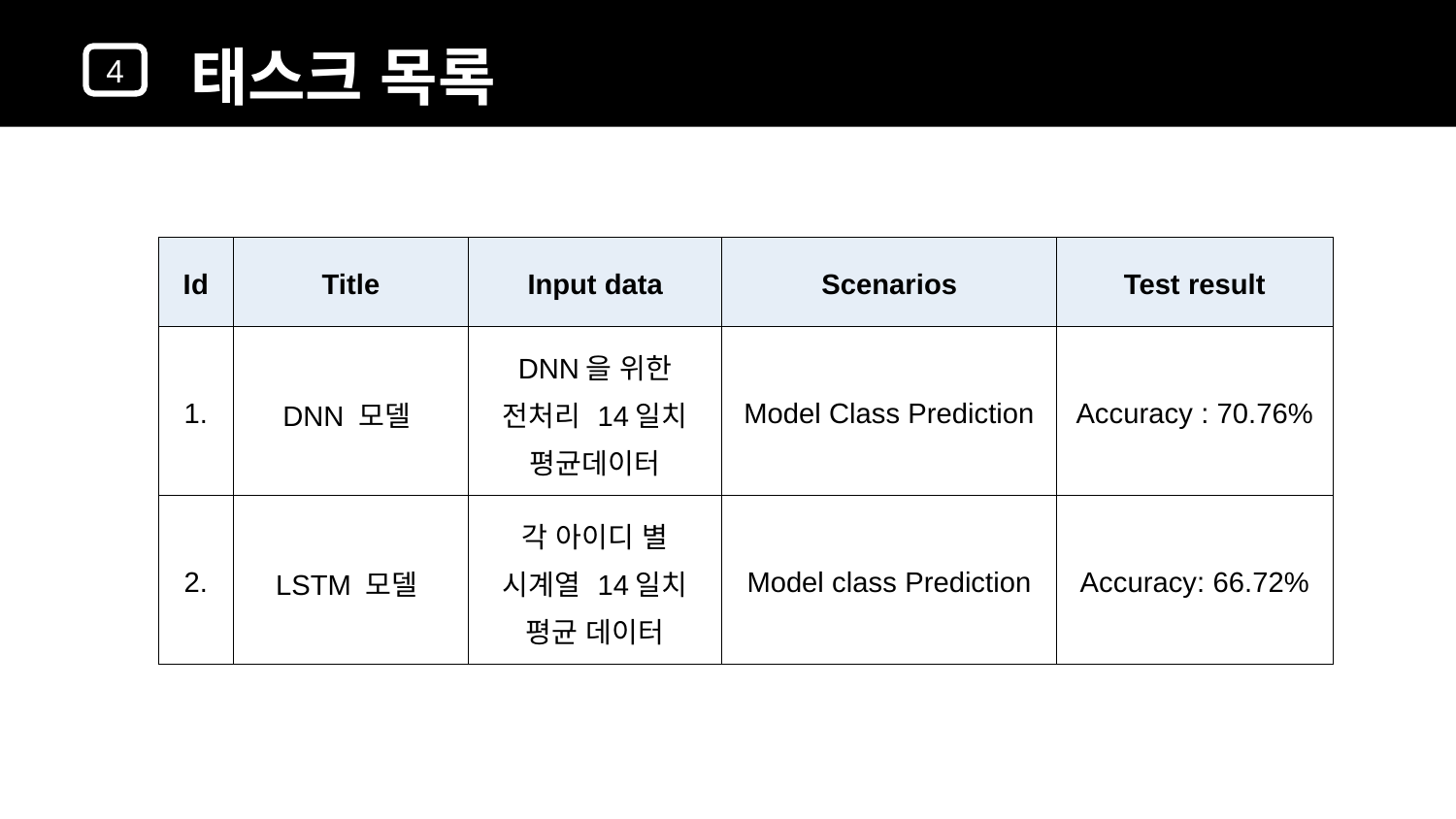

태스크 목록
4
Related Works

3
| Id | Title | Input data | Scenarios | Test result |
| --- | --- | --- | --- | --- |
| 1. | DNN 모델 | DNN을 위한 전처리 14일치 평균데이터 | Model Class Prediction | Accuracy : 70.76% |
| 2. | LSTM 모델 | 각 아이디 별 시계열 14일치 평균 데이터 | Model class Prediction | Accuracy: 66.72% |